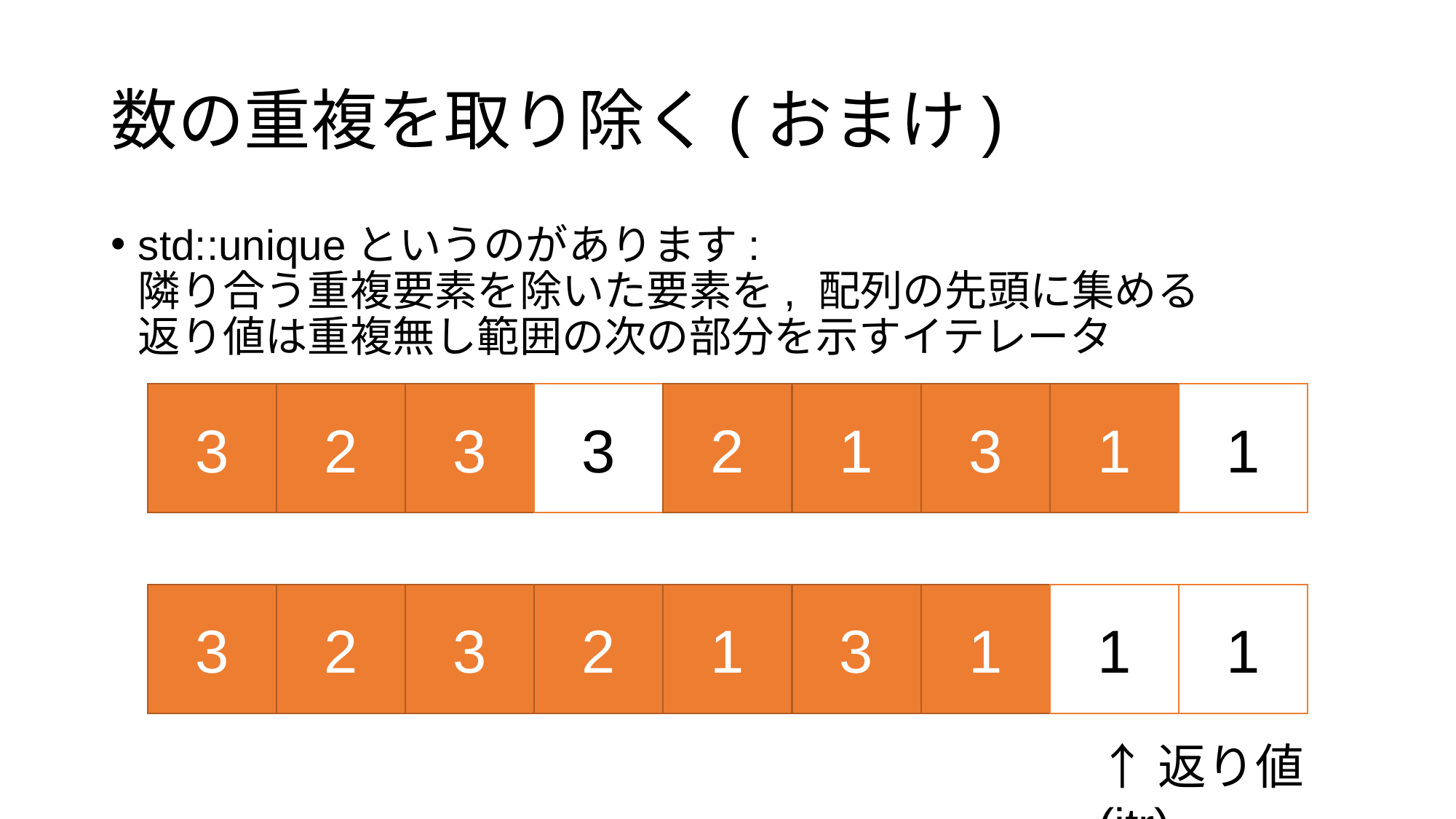

# 数の重複を取り除く(おまけ)
std::uniqueというのがあります:
隣り合う重複要素を除いた要素を, 配列の先頭に集める
返り値は重複無し範囲の次の部分を示すイテレータ
3
2
3
3
2
1
3
1
1
3
2
3
2
1
3
1
1
1
↑返り値(itr)